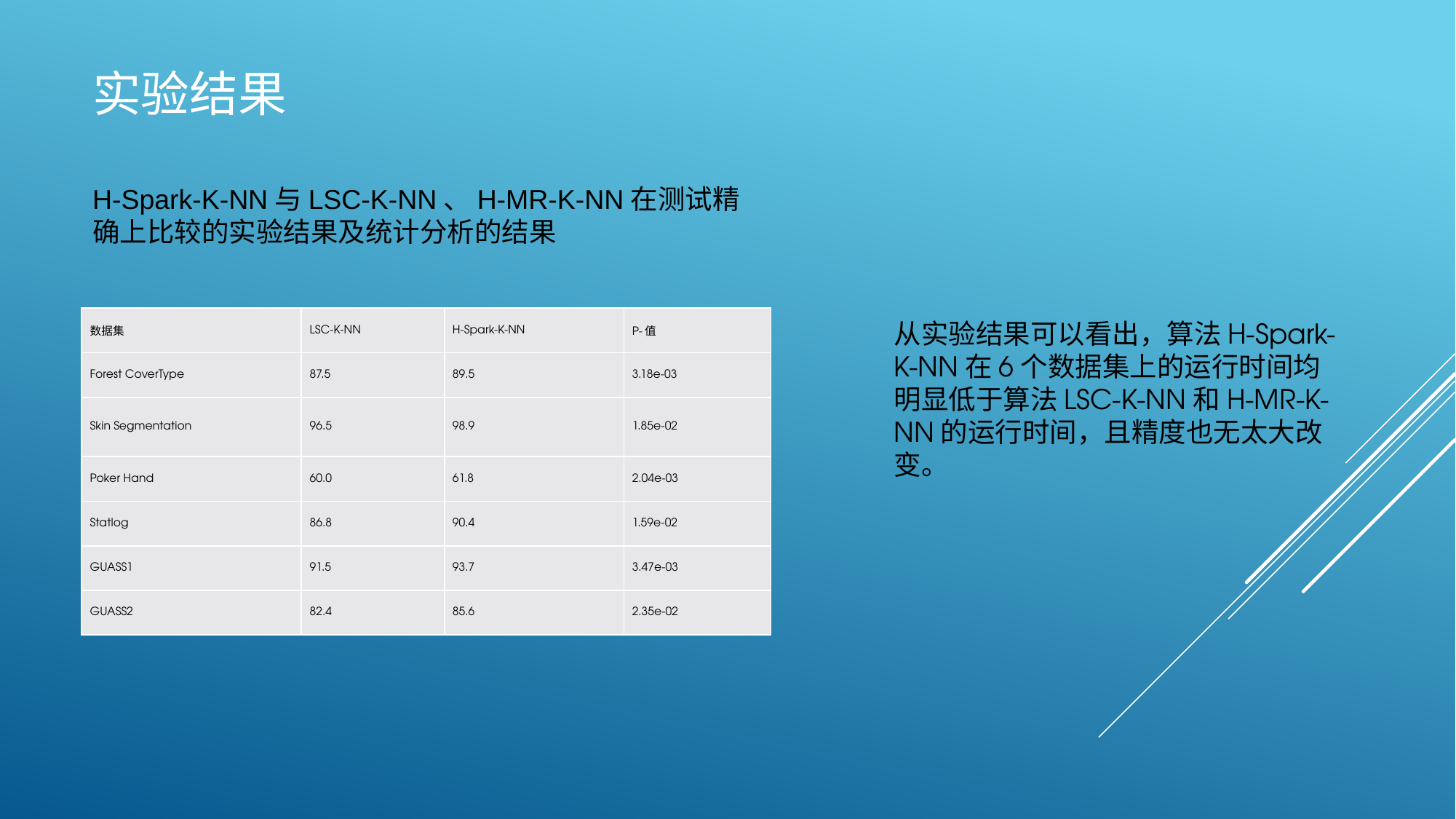

# 实验结果
H-Spark-K-NN与LSC-K-NN、H-MR-K-NN在测试精确上比较的实验结果及统计分析的结果

| 数据集 | LSC-K-NN | H-Spark-K-NN | P-值 |
| --- | --- | --- | --- |
| Forest CoverType | 87.5 | 89.5 | 3.18e-03 |
| Skin Segmentation | 96.5 | 98.9 | 1.85e-02 |
| Poker Hand | 60.0 | 61.8 | 2.04e-03 |
| Statlog | 86.8 | 90.4 | 1.59e-02 |
| GUASS1 | 91.5 | 93.7 | 3.47e-03 |
| GUASS2 | 82.4 | 85.6 | 2.35e-02 |
从实验结果可以看出，算法H-Spark-K-NN在6个数据集上的运行时间均明显低于算法LSC-K-NN和H-MR-K-NN的运行时间，且精度也无太大改变。